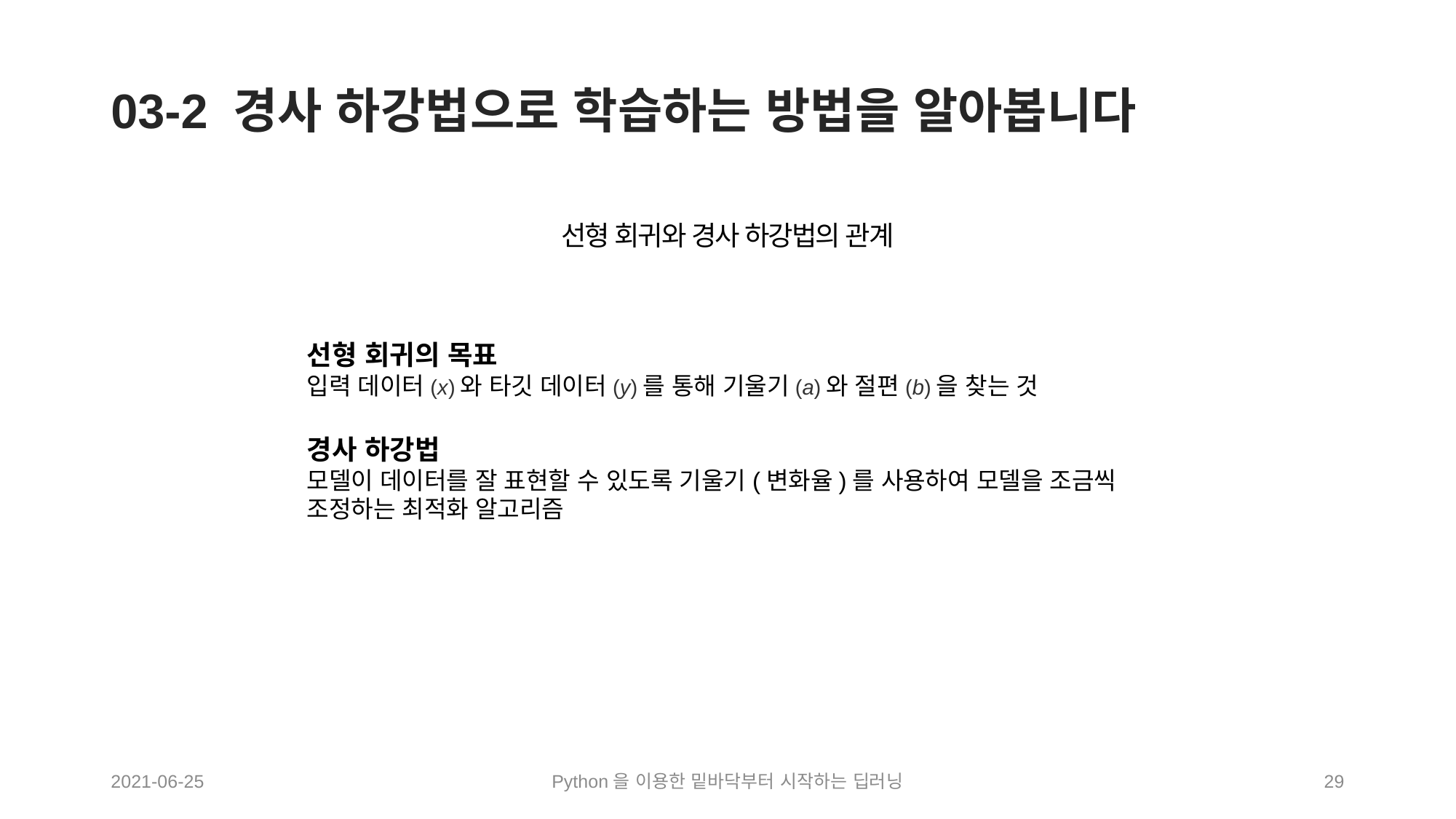

# 03-2 경사 하강법으로 학습하는 방법을 알아봅니다
선형 회귀와 경사 하강법의 관계
선형 회귀의 목표
입력 데이터(x)와 타깃 데이터(y)를 통해 기울기(a)와 절편(b)을 찾는 것

경사 하강법
모델이 데이터를 잘 표현할 수 있도록 기울기(변화율)를 사용하여 모델을 조금씩 조정하는 최적화 알고리즘
2021-06-25
Python을 이용한 밑바닥부터 시작하는 딥러닝
29